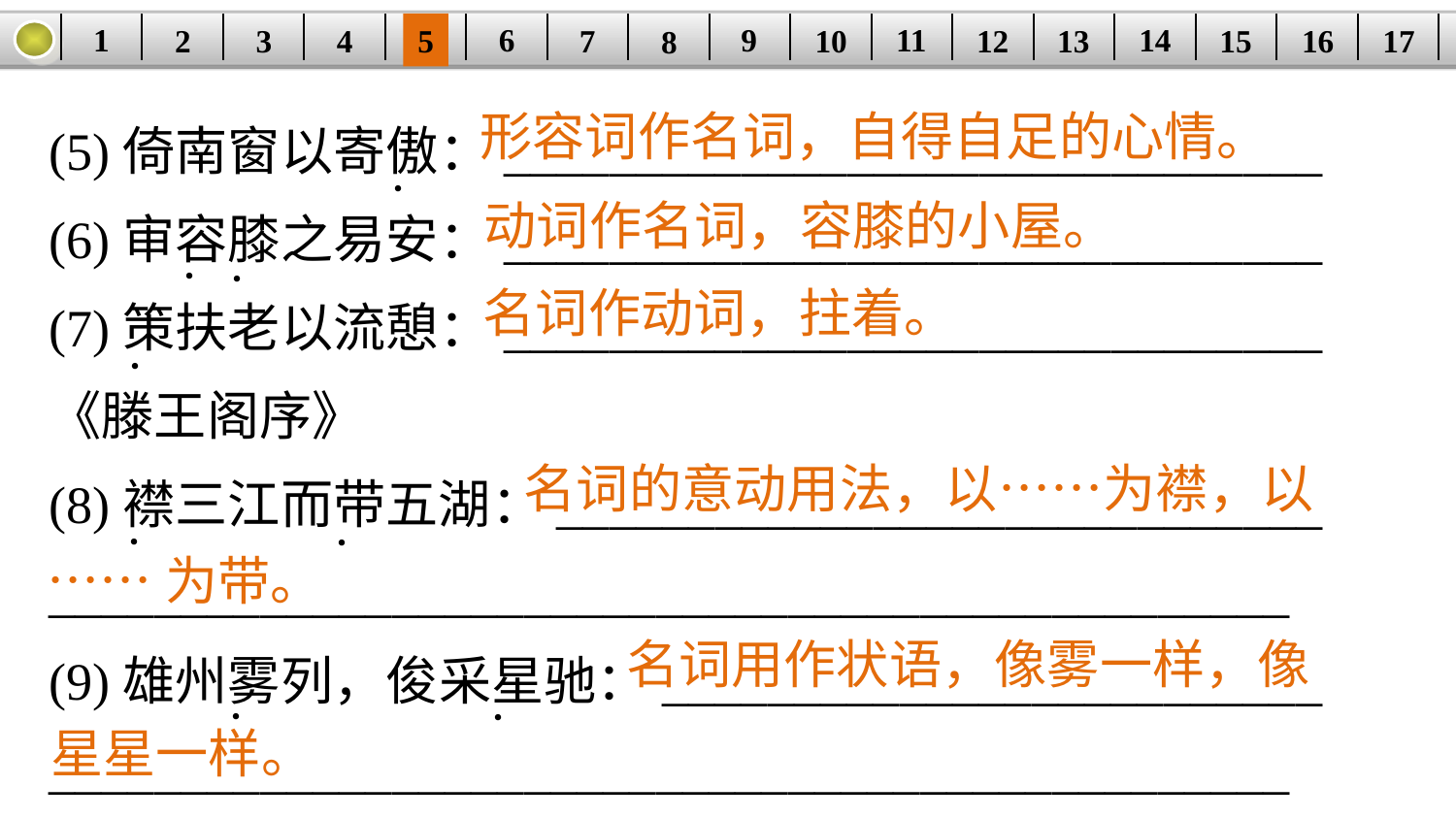

14
1
11
9
6
3
15
12
5
2
16
13
10
|  |  |  |  |  |  |  |  |  |  |  |  |  |  |  |  |  |
| --- | --- | --- | --- | --- | --- | --- | --- | --- | --- | --- | --- | --- | --- | --- | --- | --- |
7
4
17
8

(5)倚南窗以寄傲：_______________________________
(6)审容膝之易安：_______________________________
(7)策扶老以流憩：_______________________________
《滕王阁序》
(8)襟三江而带五湖：_____________________________
_______________________________________________
(9)雄州雾列，俊采星驰：_________________________
_______________________________________________
形容词作名词，自得自足的心情。
·
动词作名词，容膝的小屋。
·
·
名词作动词，拄着。
·
名词的意动用法，以……为襟，以
·
·
……为带。
名词用作状语，像雾一样，像
·
·
星星一样。